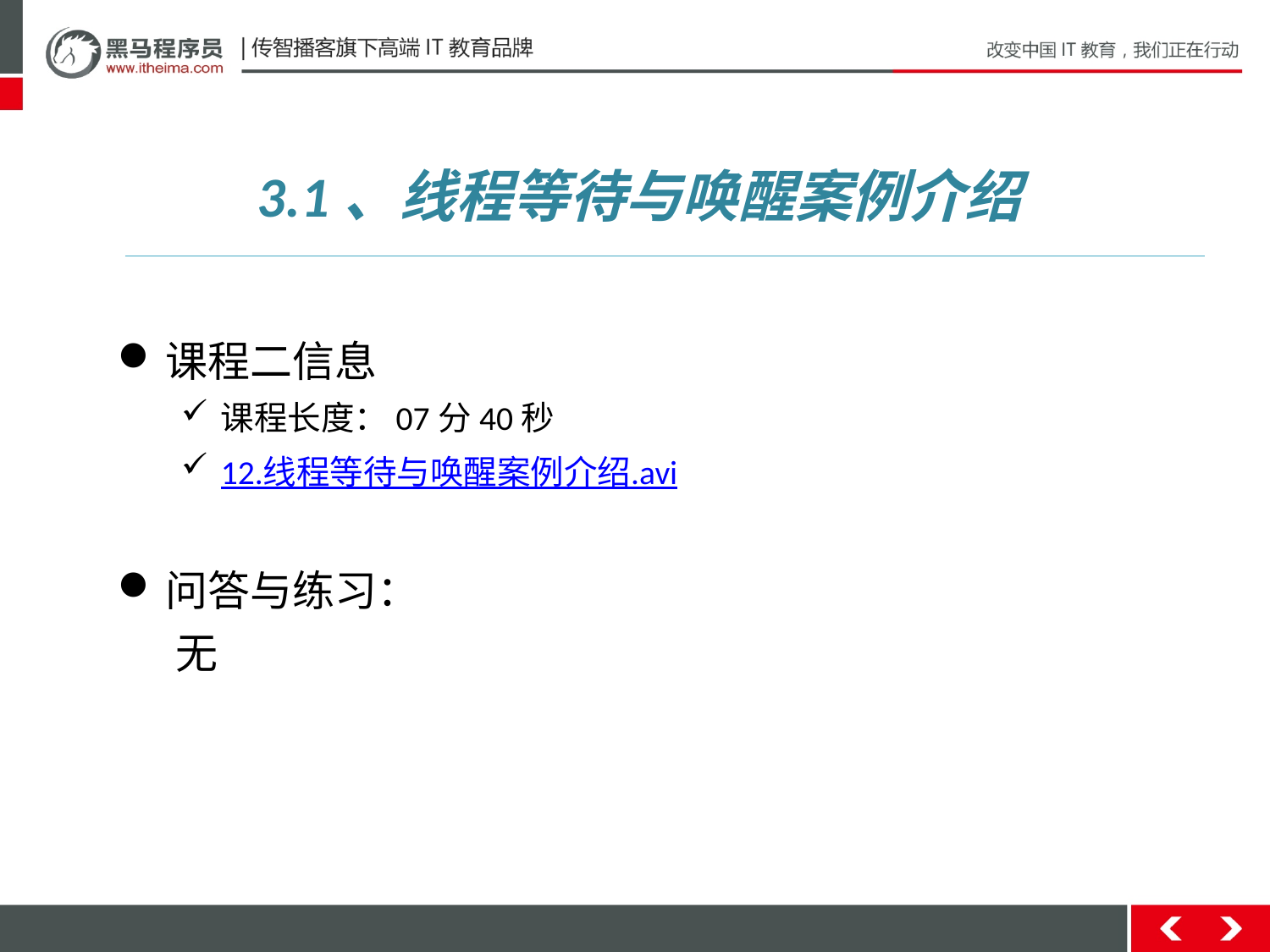

3.1、线程等待与唤醒案例介绍

课程二信息
课程长度：07分40秒
12.线程等待与唤醒案例介绍.avi

问答与练习：
     无